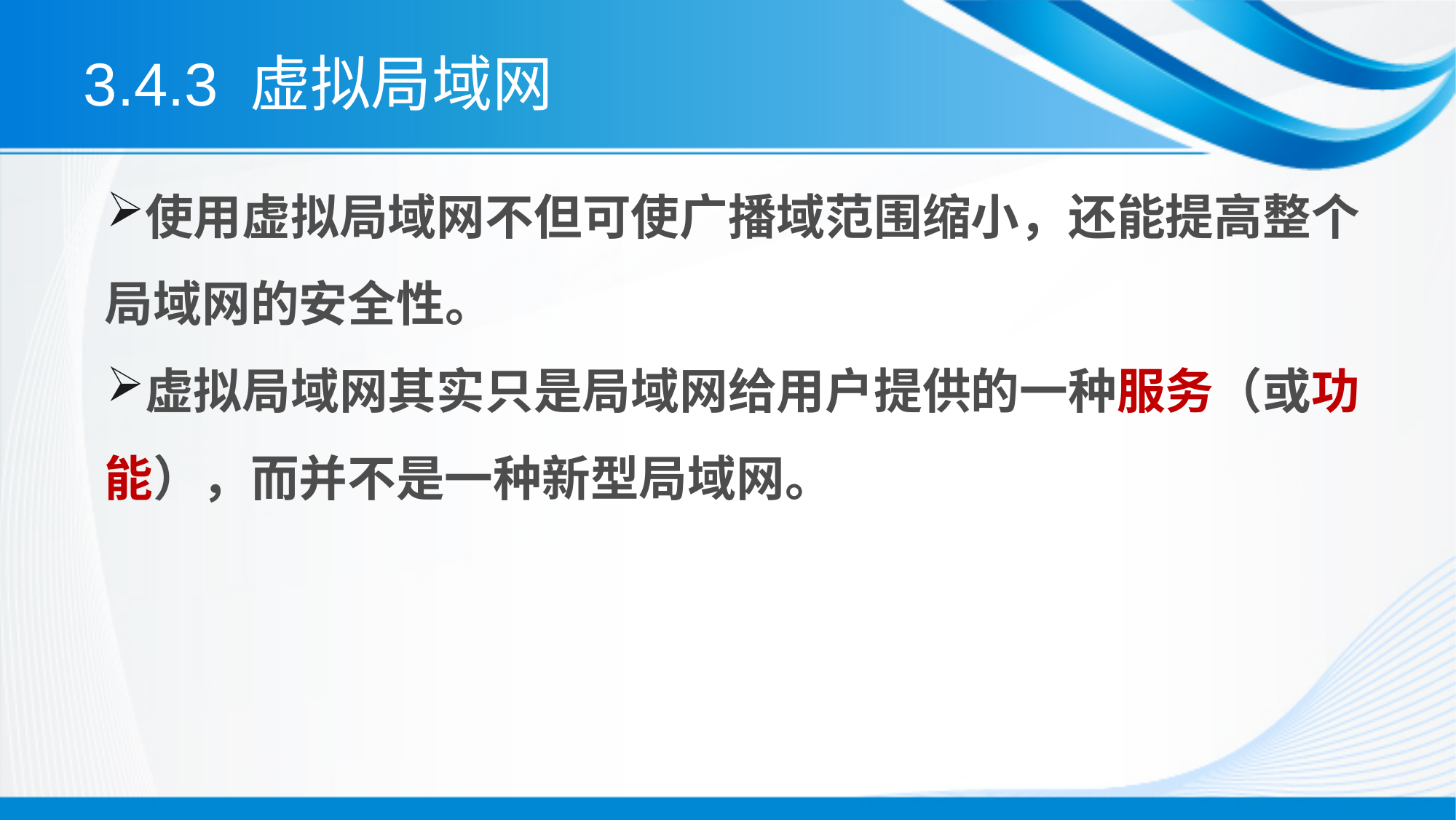

# 3.4.3 虚拟局域网
使用虚拟局域网不但可使广播域范围缩小，还能提高整个局域网的安全性。
虚拟局域网其实只是局域网给用户提供的一种服务（或功能），而并不是一种新型局域网。